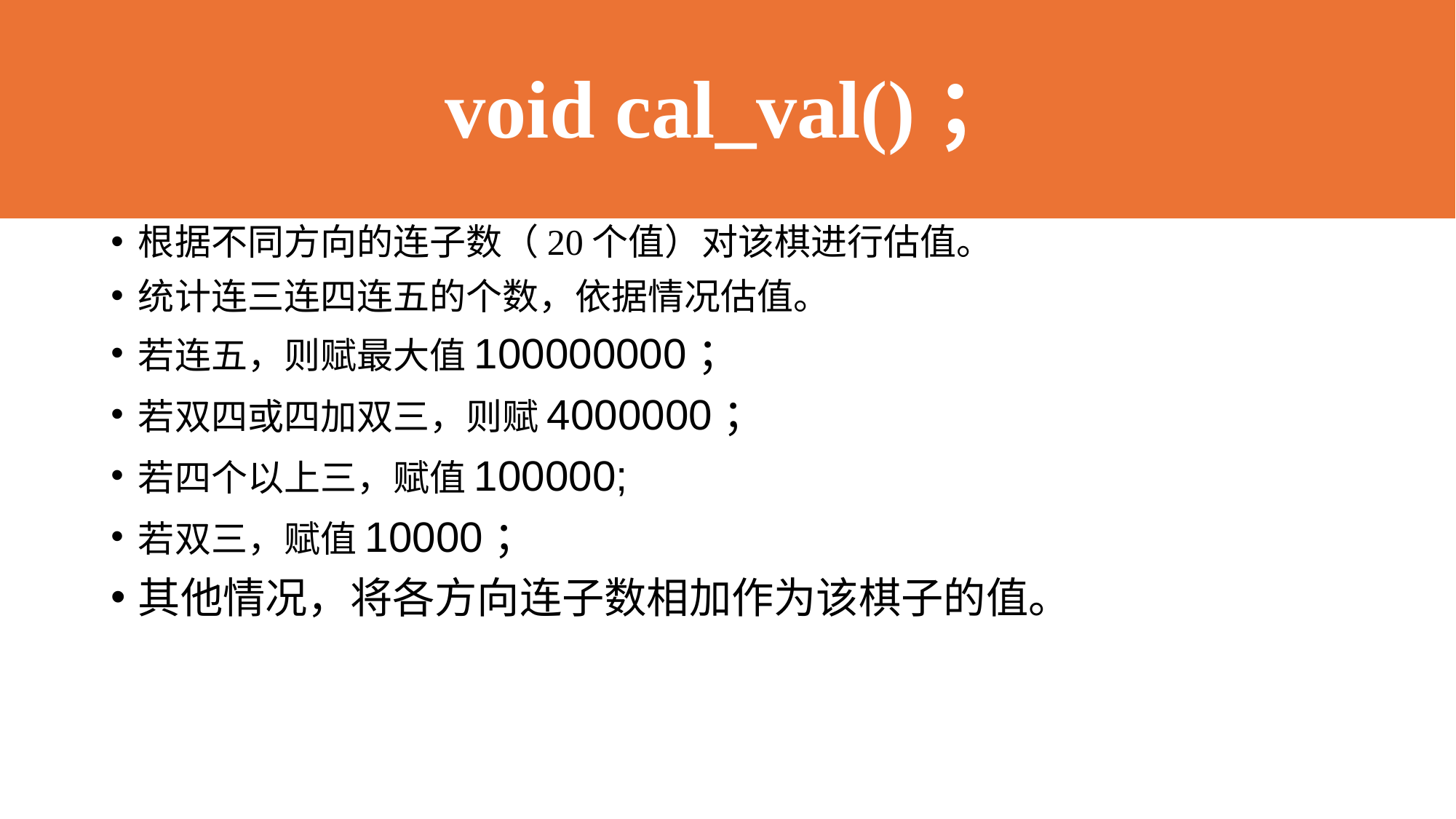

void cal_val()；
#
根据不同方向的连子数（20个值）对该棋进行估值。
统计连三连四连五的个数，依据情况估值。
若连五，则赋最大值100000000；
若双四或四加双三，则赋4000000；
若四个以上三，赋值100000;
若双三，赋值10000；
其他情况，将各方向连子数相加作为该棋子的值。